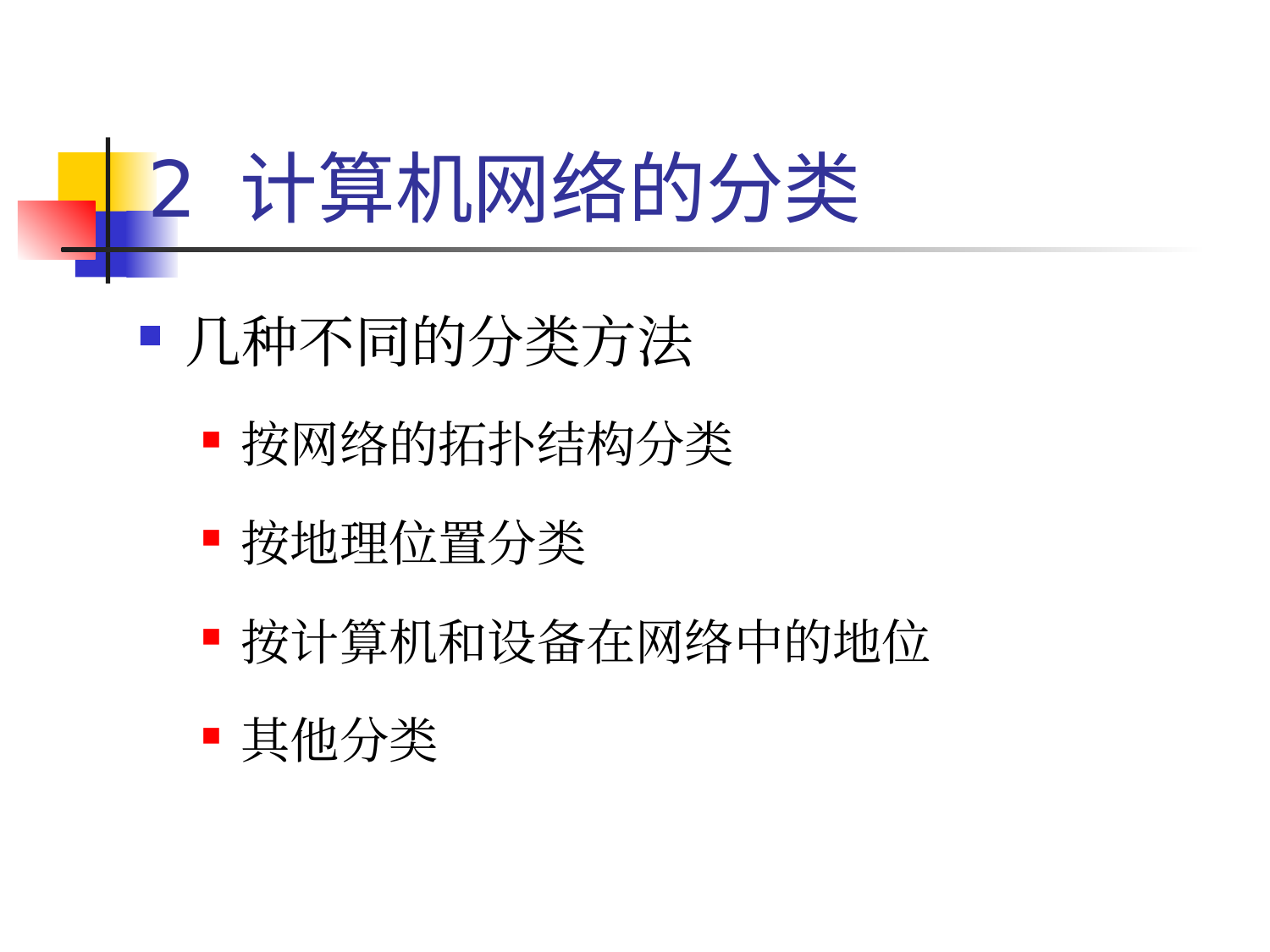

# 2 计算机网络的分类
几种不同的分类方法
按网络的拓扑结构分类
按地理位置分类
按计算机和设备在网络中的地位
其他分类